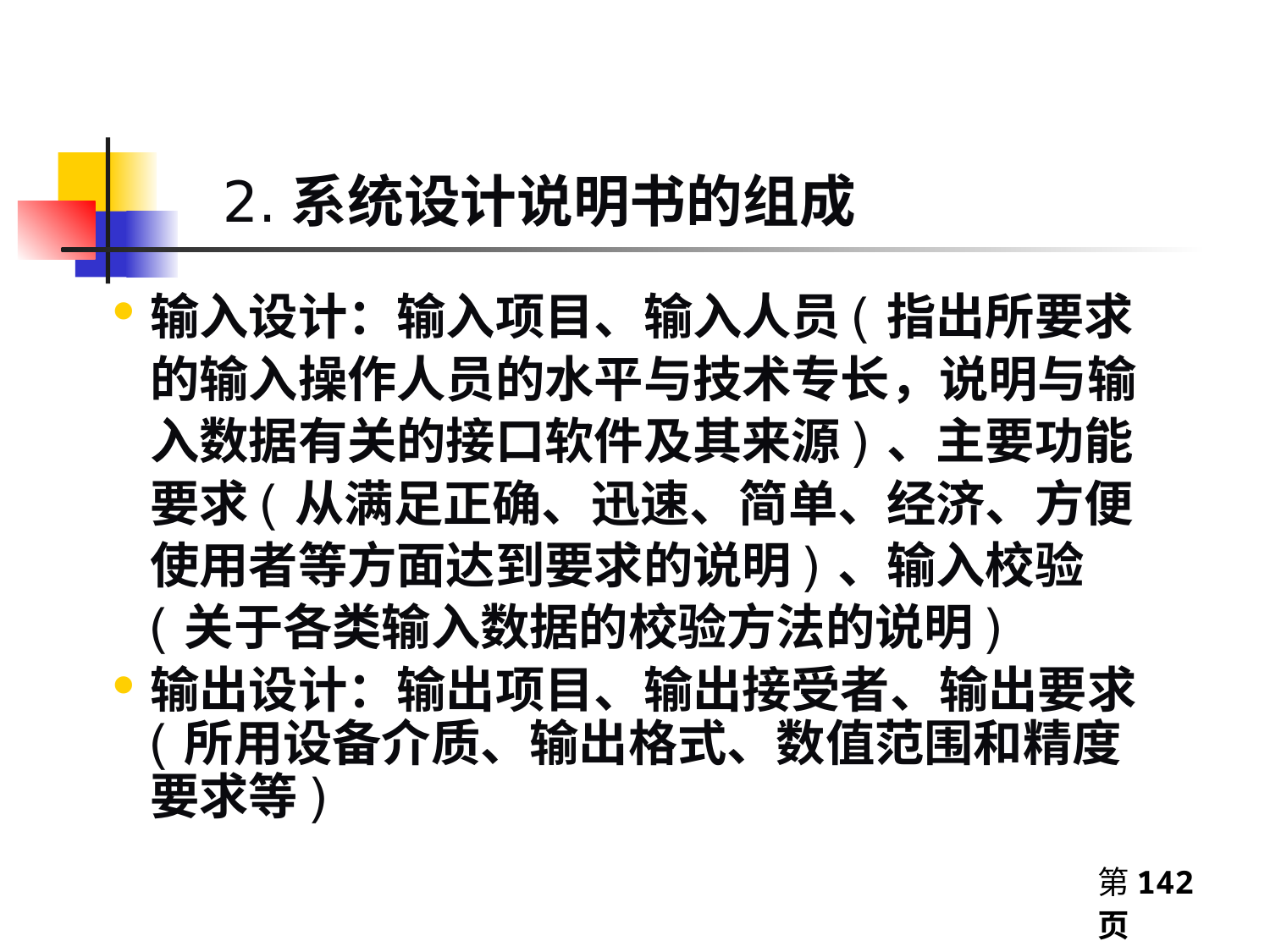

2.系统设计说明书的组成
输入设计：输入项目、输入人员(指出所要求的输入操作人员的水平与技术专长，说明与输入数据有关的接口软件及其来源)、主要功能要求(从满足正确、迅速、简单、经济、方便使用者等方面达到要求的说明)、输入校验(关于各类输入数据的校验方法的说明)
输出设计：输出项目、输出接受者、输出要求(所用设备介质、输出格式、数值范围和精度要求等)